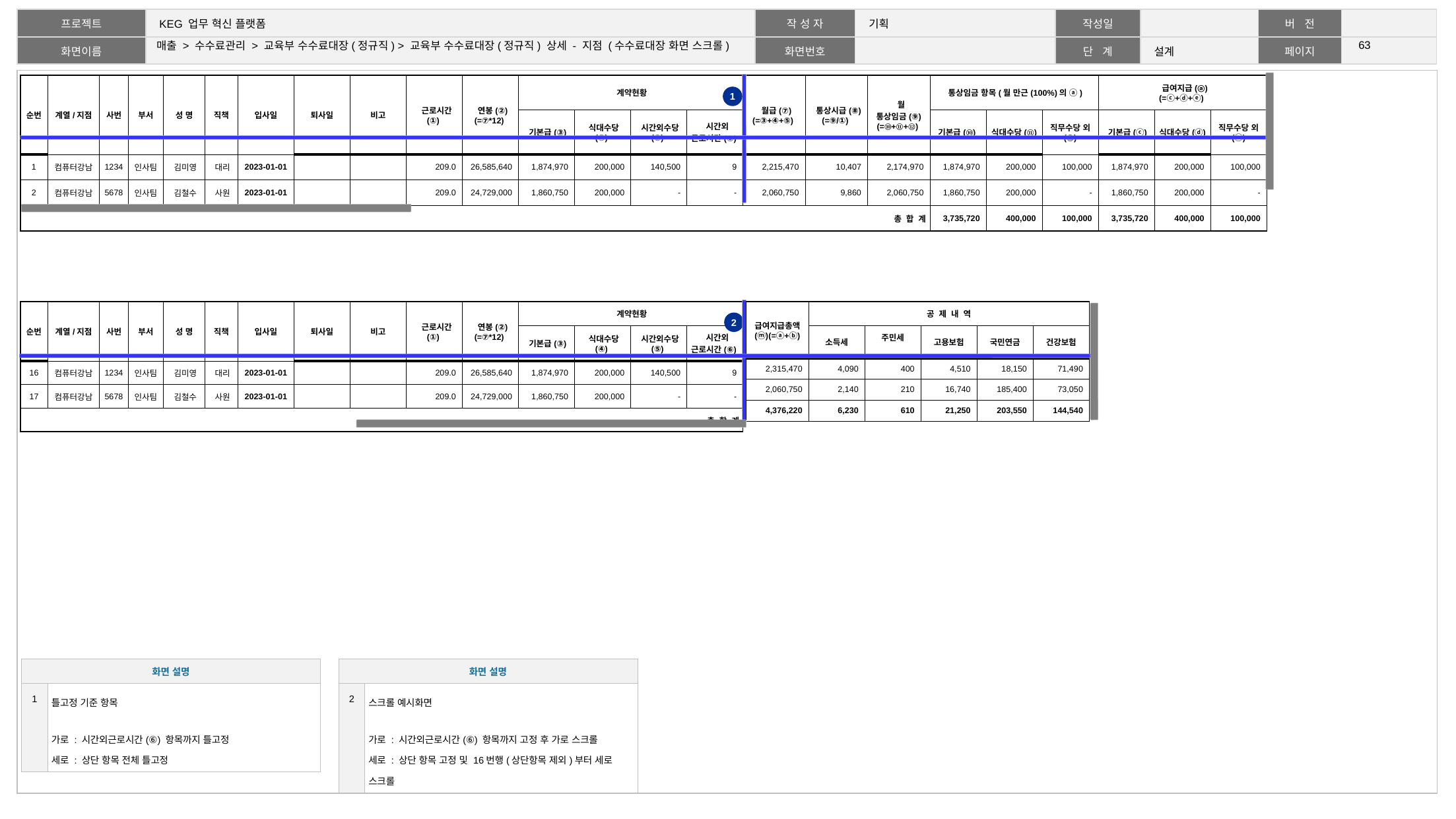

63

# 매출 > 수수료관리 > 교육부 수수료대장(정규직) > 교육부 수수료대장(정규직) 상세 - 지점 (수수료대장 화면 스크롤)

| 순번 | 계열/지점 | 사번 | 부서 | 성 명 | 직책 | 입사일 | 퇴사일 | 비고 | 근로시간 (①) | 연봉(②) (=⑦\*12) | 계약현황 |  |  |  | 월급(⑦) (=③+④+⑤) | 통상시급(⑧) (=⑨/①) | 월 통상임금(⑨) (=⑩+⑪+⑫) | 통상임금 항목(월 만근(100%)의 ⓐ) |  |  | 급여지급(ⓐ) (=ⓒ+ⓓ+ⓔ) |  |  |
| --- | --- | --- | --- | --- | --- | --- | --- | --- | --- | --- | --- | --- | --- | --- | --- | --- | --- | --- | --- | --- | --- | --- | --- |
|  |  |  |  |  |  |  |  |  |  |  | 기본급(③) | 식대수당(④) | 시간외수당(⑤) | 시간외 근로시간(⑥) |  |  |  | 기본급(⑩) | 식대수당(⑪) | 직무수당 외 (⑫) | 기본급(ⓒ) | 식대수당(ⓓ) | 직무수당 외 (ⓔ) |
| 1 | 컴퓨터강남 | 1234 | 인사팀 | 김미영 | 대리 | 2023-01-01 |  |  | 209.0 | 26,585,640 | 1,874,970 | 200,000 | 140,500 | 9 | 2,215,470 | 10,407 | 2,174,970 | 1,874,970 | 200,000 | 100,000 | 1,874,970 | 200,000 | 100,000 |
| 2 | 컴퓨터강남 | 5678 | 인사팀 | 김철수 | 사원 | 2023-01-01 |  |  | 209.0 | 24,729,000 | 1,860,750 | 200,000 | - | - | 2,060,750 | 9,860 | 2,060,750 | 1,860,750 | 200,000 | - | 1,860,750 | 200,000 | - |
| 총 합 계 |  |  |  |  |  |  |  |  |  |  |  |  |  |  |  |  |  | 3,735,720 | 400,000 | 100,000 | 3,735,720 | 400,000 | 100,000 |
1

| 순번 | 계열/지점 | 사번 | 부서 | 성 명 | 직책 | 입사일 | 퇴사일 | 비고 | 근로시간 (①) | 연봉(②) (=⑦\*12) | 계약현황 |  |  |  |
| --- | --- | --- | --- | --- | --- | --- | --- | --- | --- | --- | --- | --- | --- | --- |
|  |  |  |  |  |  |  |  |  |  |  | 기본급(③) | 식대수당(④) | 시간외수당(⑤) | 시간외 근로시간(⑥) |
| 16 | 컴퓨터강남 | 1234 | 인사팀 | 김미영 | 대리 | 2023-01-01 |  |  | 209.0 | 26,585,640 | 1,874,970 | 200,000 | 140,500 | 9 |
| 17 | 컴퓨터강남 | 5678 | 인사팀 | 김철수 | 사원 | 2023-01-01 |  |  | 209.0 | 24,729,000 | 1,860,750 | 200,000 | - | - |
| 총 합 계 |  |  |  |  |  |  |  |  |  |  |  |  |  |  |
| 급여지급총액 (ⓜ)(=ⓐ+ⓑ) | 공 제 내 역 |  |  |  |  |
| --- | --- | --- | --- | --- | --- |
|  | 소득세 | 주민세 | 고용보험 | 국민연금 | 건강보험 |
| 2,315,470 | 4,090 | 400 | 4,510 | 18,150 | 71,490 |
| 2,060,750 | 2,140 | 210 | 16,740 | 185,400 | 73,050 |
| 4,376,220 | 6,230 | 610 | 21,250 | 203,550 | 144,540 |

2

| 화면 설명 |  |
| --- | --- |
| 1 | 틀고정 기준 항목 가로 : 시간외근로시간(⑥) 항목까지 틀고정 세로 : 상단 항목 전체 틀고정 |
| 화면 설명 |  |
| --- | --- |
| 2 | 스크롤 예시화면 가로 : 시간외근로시간(⑥) 항목까지 고정 후 가로 스크롤 세로 : 상단 항목 고정 및 16번행(상단항목 제외)부터 세로 스크롤 |